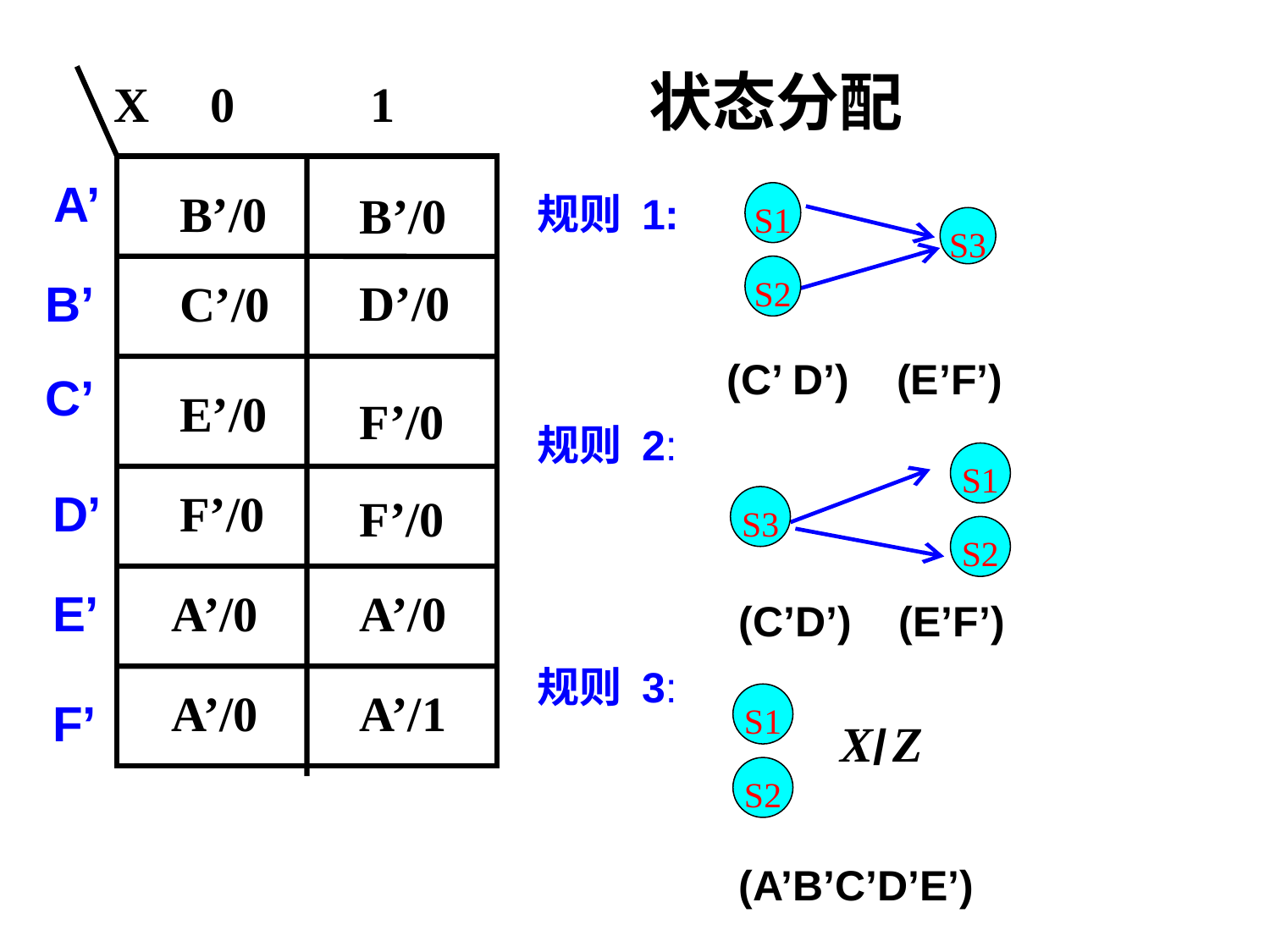

状态分配

  X     0           1

A’
规则 1:

                (C’ D’)    (E’F’)
规则 2:

                 (C’D’)    (E’F’)
规则 3:

                 (A’B’C’D’E’)
B’/0
B’/0
S1
S3
S2

D’/0
B’
C’/0

C’
E’/0
F’/0
S1
S3
S2

D’
F’/0
F’/0

E’
A’/0
A’/0

A’/0
A’/1
S1
X
Z
/
S2
F’